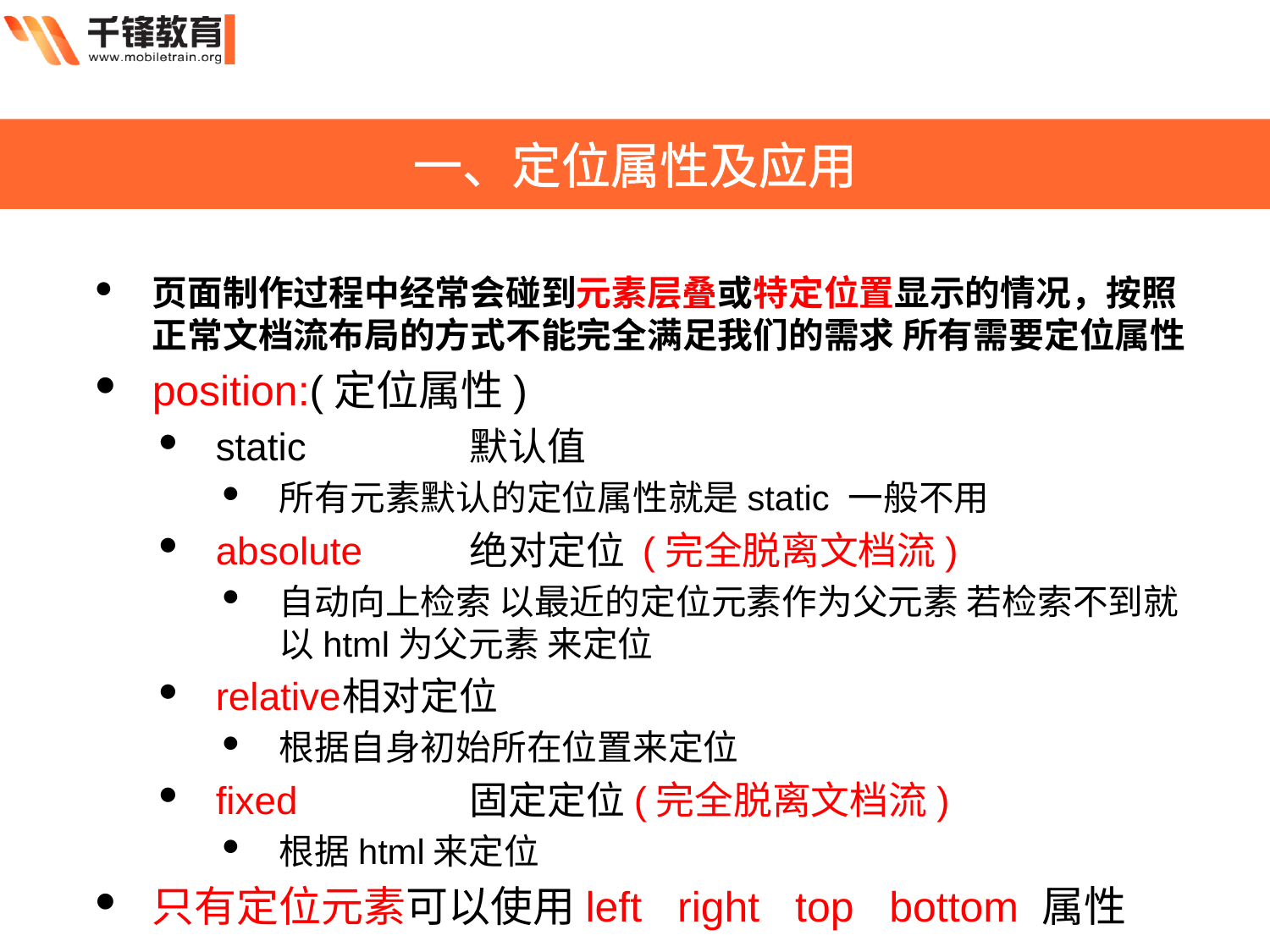

一、定位属性及应用
页面制作过程中经常会碰到元素层叠或特定位置显示的情况，按照正常文档流布局的方式不能完全满足我们的需求 所有需要定位属性
position:(定位属性)
static		默认值
所有元素默认的定位属性就是static 一般不用
absolute	绝对定位 (完全脱离文档流)
自动向上检索 以最近的定位元素作为父元素 若检索不到就以html为父元素 来定位
relative	相对定位
根据自身初始所在位置来定位
fixed		固定定位(完全脱离文档流)
根据html来定位
只有定位元素可以使用left   right   top   bottom 属性